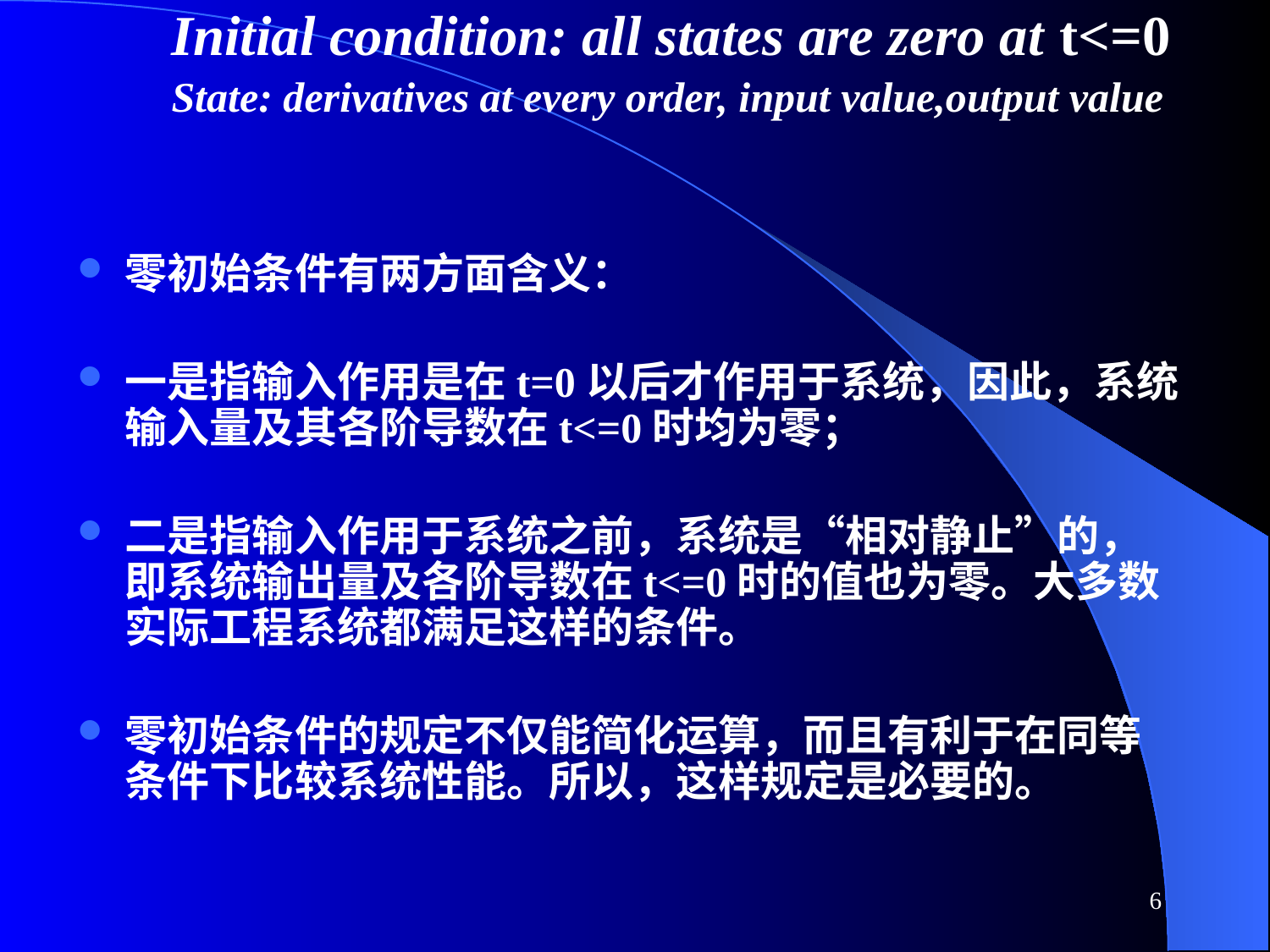

Initial condition: all states are zero at t<=0
State: derivatives at every order, input value,output value
零初始条件有两方面含义：

一是指输入作用是在t=0以后才作用于系统，因此，系统输入量及其各阶导数在t<=0时均为零；

二是指输入作用于系统之前，系统是“相对静止”的，即系统输出量及各阶导数在t<=0时的值也为零。大多数实际工程系统都满足这样的条件。

零初始条件的规定不仅能简化运算，而且有利于在同等条件下比较系统性能。所以，这样规定是必要的。
6